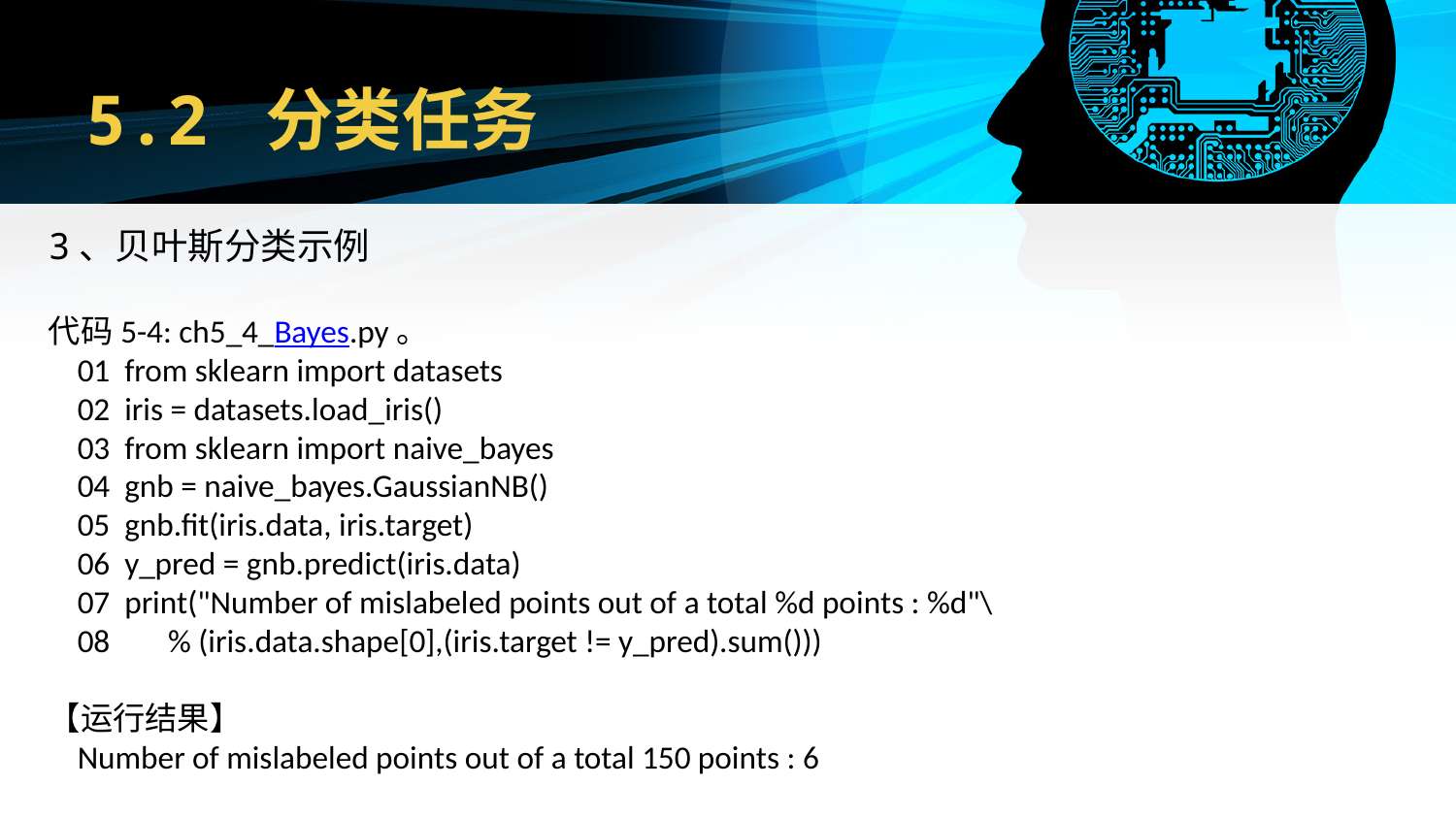

# 5.2 分类任务
3、贝叶斯分类示例

代码5-4: ch5_4_Bayes.py。
    01  from sklearn import datasets
    02  iris = datasets.load_iris()
    03  from sklearn import naive_bayes
    04  gnb = naive_bayes.GaussianNB()
    05  gnb.fit(iris.data, iris.target)
    06  y_pred = gnb.predict(iris.data)
    07  print("Number of mislabeled points out of a total %d points : %d"\
    08        % (iris.data.shape[0],(iris.target != y_pred).sum()))

【运行结果】
    Number of mislabeled points out of a total 150 points : 6